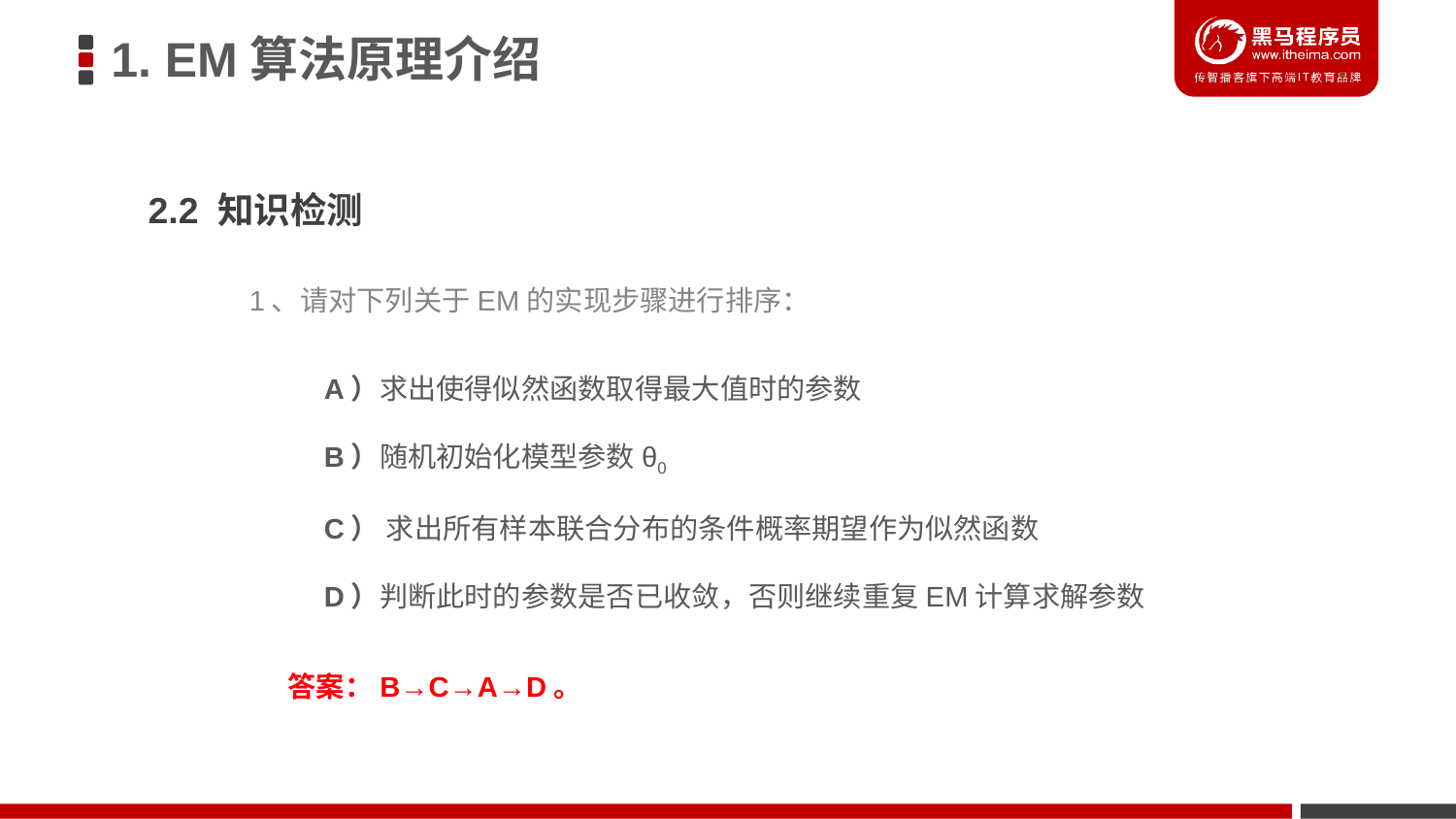

1. EM算法原理介绍
2.2 知识检测
1、请对下列关于EM的实现步骤进行排序：
A）求出使得似然函数取得最大值时的参数

B）随机初始化模型参数θ0

C） 求出所有样本联合分布的条件概率期望作为似然函数

D）判断此时的参数是否已收敛，否则继续重复EM计算求解参数
答案：B→C→A→D。